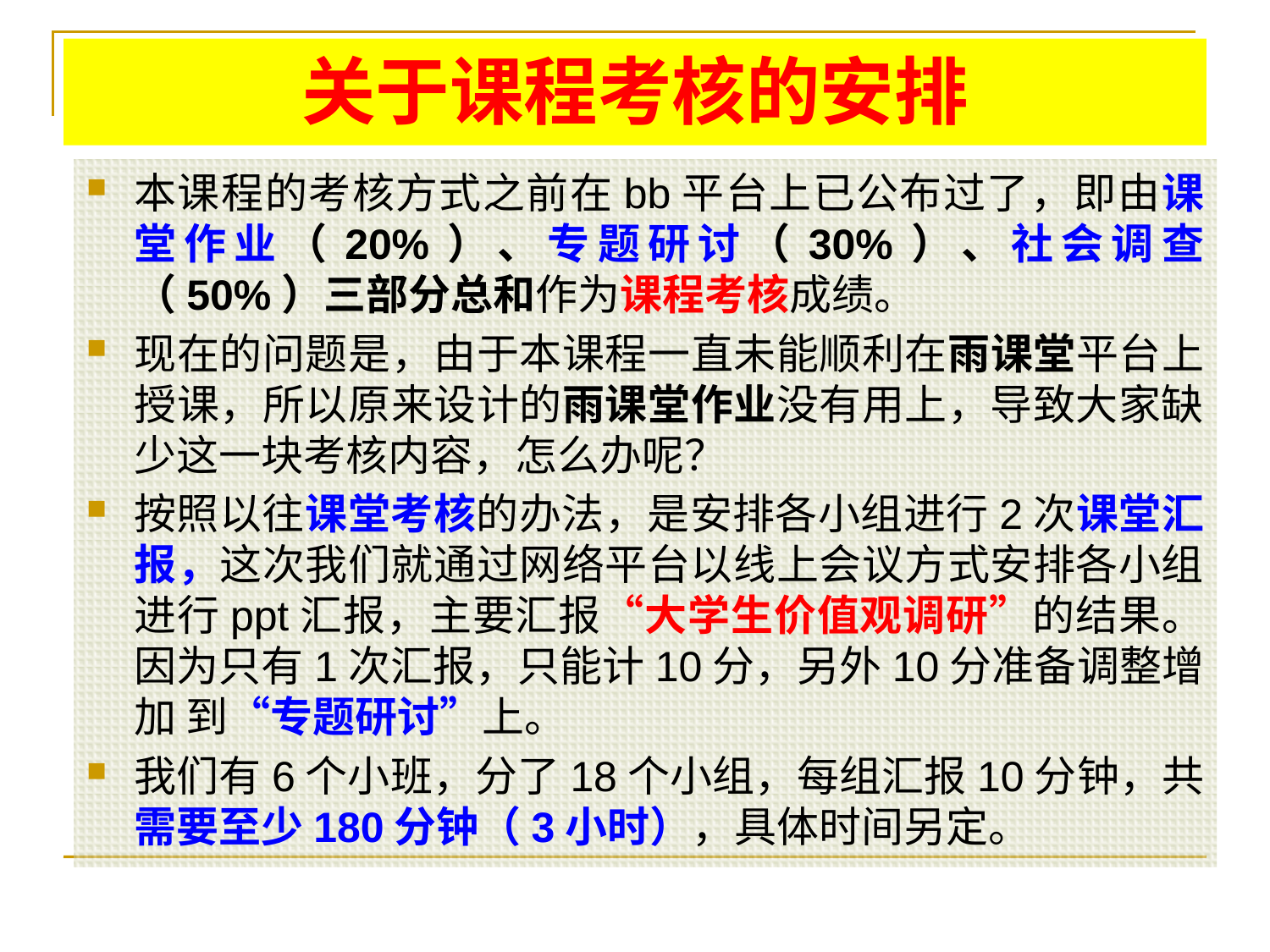

# 关于课程考核的安排
本课程的考核方式之前在bb平台上已公布过了，即由课堂作业（20%）、专题研讨（30%）、社会调查（50%）三部分总和作为课程考核成绩。
现在的问题是，由于本课程一直未能顺利在雨课堂平台上授课，所以原来设计的雨课堂作业没有用上，导致大家缺少这一块考核内容，怎么办呢？
按照以往课堂考核的办法，是安排各小组进行2次课堂汇报，这次我们就通过网络平台以线上会议方式安排各小组进行ppt汇报，主要汇报“大学生价值观调研”的结果。因为只有1次汇报，只能计10分，另外10分准备调整增加 到“专题研讨”上。
我们有6个小班，分了18个小组，每组汇报10分钟，共需要至少180分钟（3小时），具体时间另定。
63